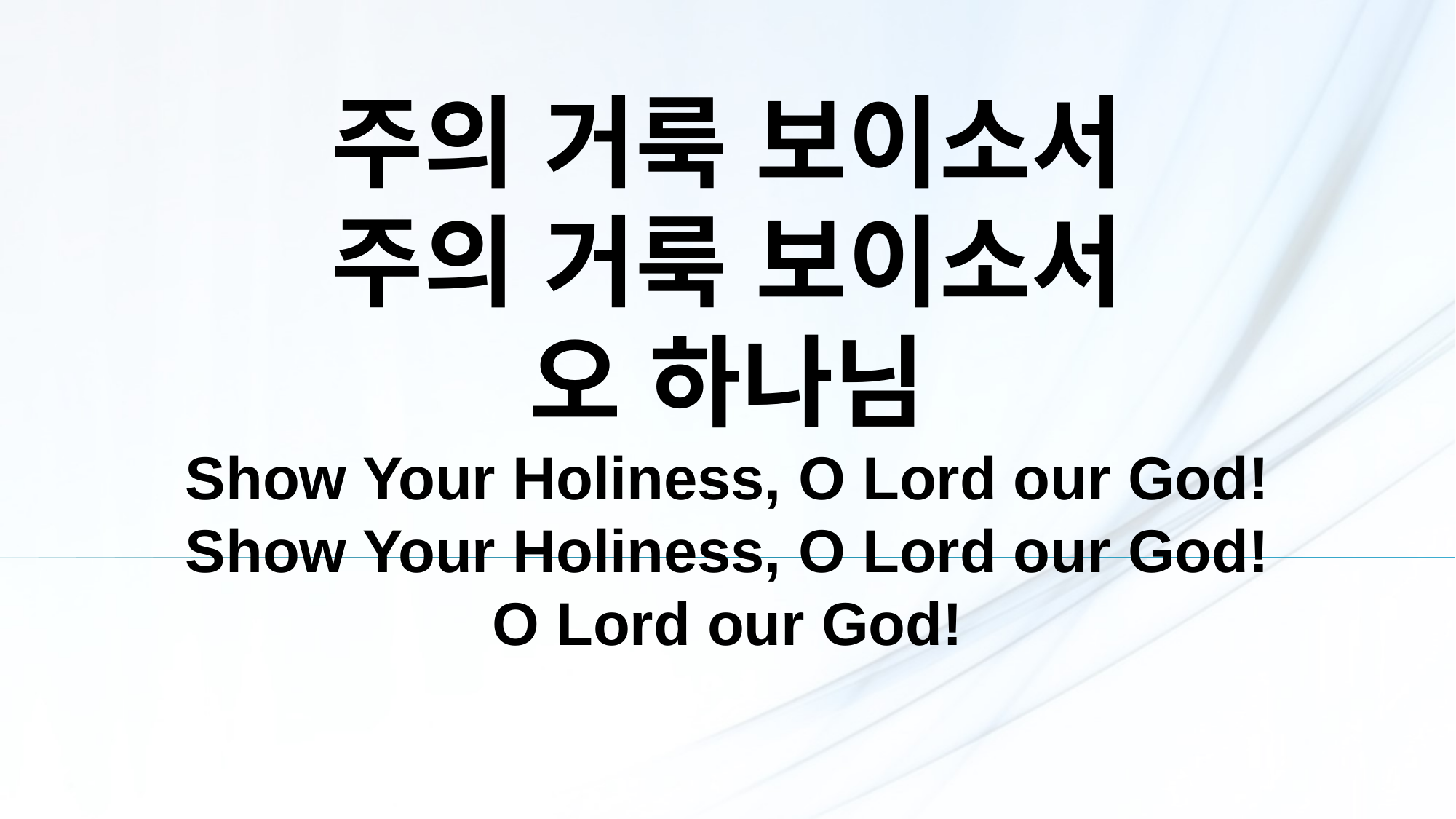

# 주의 거룩 보이소서 주의 거룩 보이소서 오 하나님 Show Your Holiness, O Lord our God! Show Your Holiness, O Lord our God! O Lord our God!